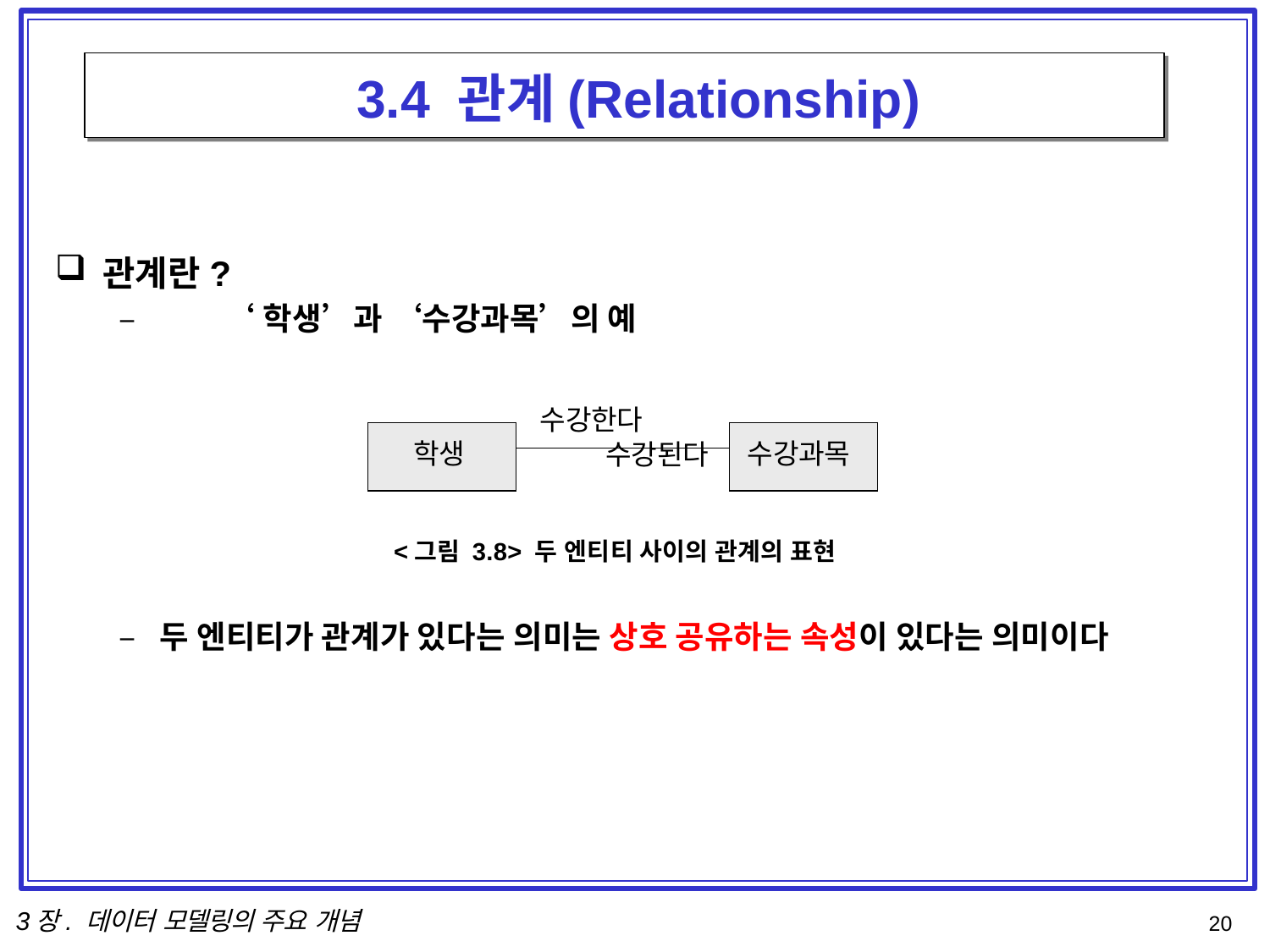

# 3.4 관계(Relationship)
관계란?
–	‘학생’과 ‘수강과목’의 예

수강한다
| 학생 |  | 수강과목 |
| --- | --- | --- |
|  | 수강된다 |  |
<그림 3.8> 두 엔티티 사이의 관계의 표현

–	두 엔티티가 관계가 있다는 의미는 상호 공유하는 속성이 있다는 의미이다
3장. 데이터 모델링의 주요 개념
20